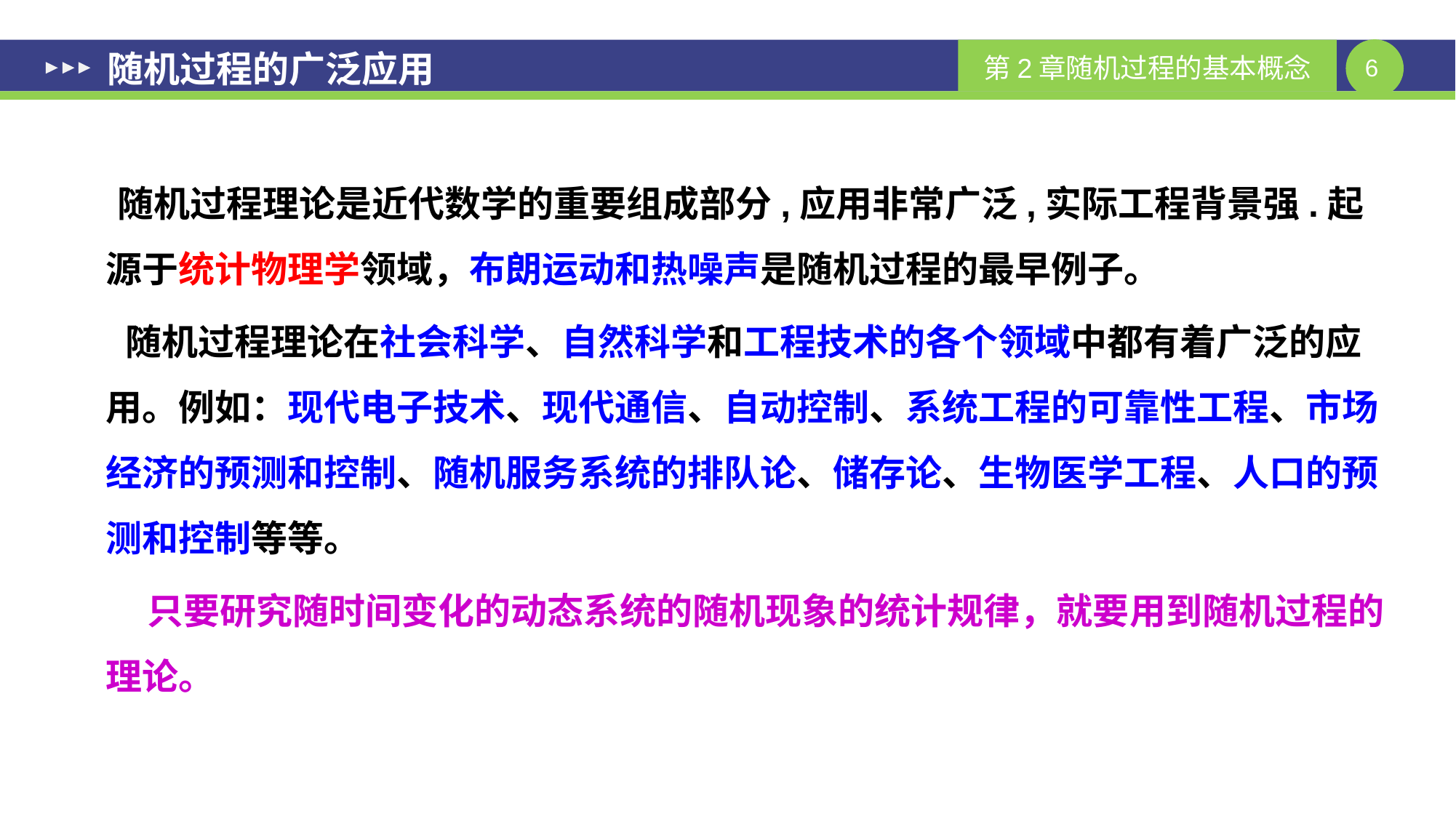

# 随机过程的广泛应用
       随机过程理论是近代数学的重要组成部分,应用非常广泛,实际工程背景强.起源于统计物理学领域，布朗运动和热噪声是随机过程的最早例子。
        随机过程理论在社会科学、自然科学和工程技术的各个领域中都有着广泛的应用。例如：现代电子技术、现代通信、自动控制、系统工程的可靠性工程、市场经济的预测和控制、随机服务系统的排队论、储存论、生物医学工程、人口的预测和控制等等。
	    只要研究随时间变化的动态系统的随机现象的统计规律，就要用到随机过程的理论。